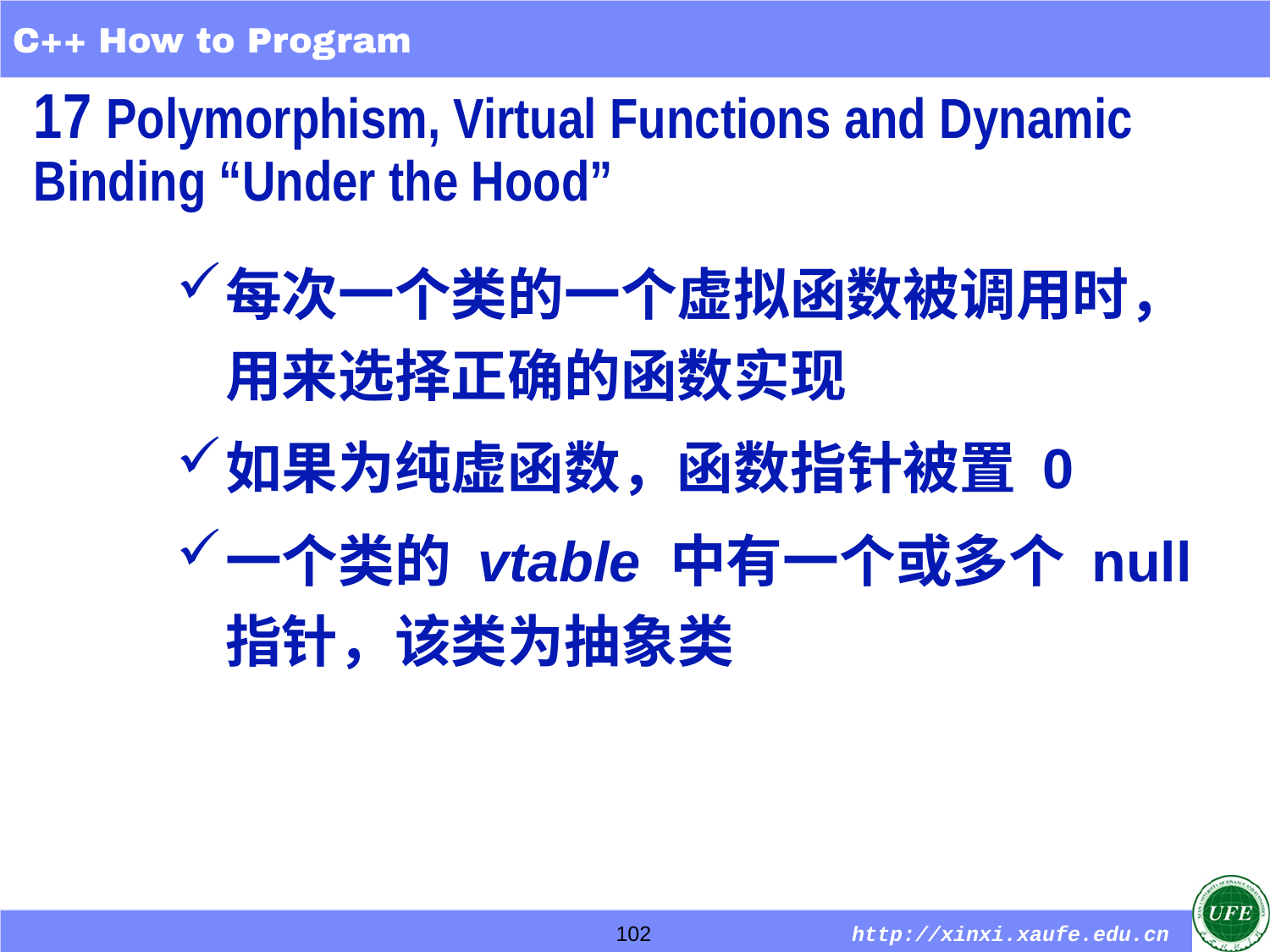

17 Polymorphism, Virtual Functions and Dynamic Binding “Under the Hood”
每次一个类的一个虚拟函数被调用时，用来选择正确的函数实现
如果为纯虚函数，函数指针被置 0
一个类的 vtable 中有一个或多个 null 指针，该类为抽象类
102